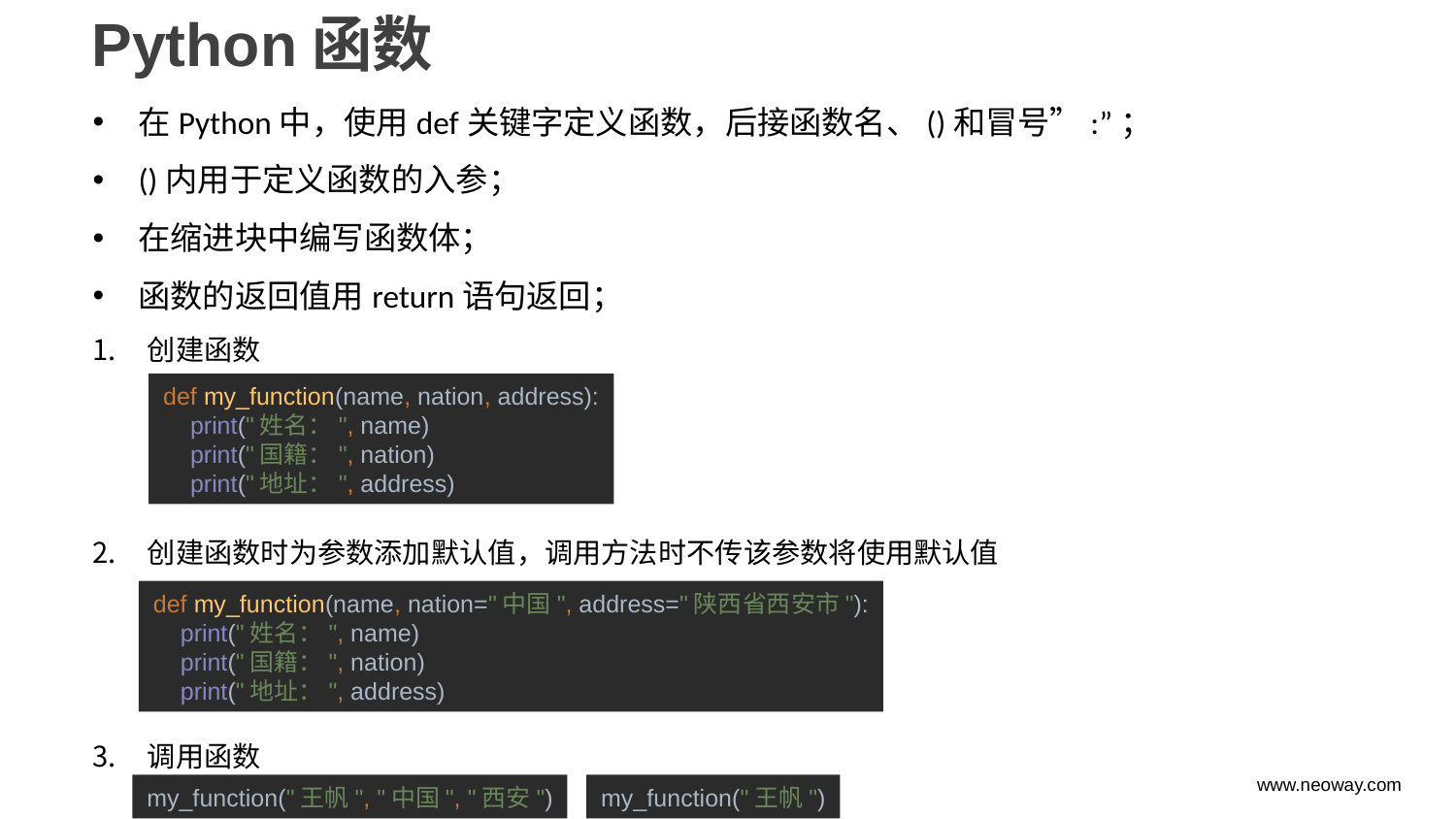

Python函数
在Python中，使用def关键字定义函数，后接函数名、()和冒号”:”；
()内用于定义函数的入参；
在缩进块中编写函数体；
函数的返回值用return语句返回；
创建函数

创建函数时为参数添加默认值，调用方法时不传该参数将使用默认值

调用函数
def my_function(name, nation, address):
    print("姓名：", name)
    print("国籍：", nation)
    print("地址：", address)
def my_function(name, nation="中国", address="陕西省西安市"):
    print("姓名：", name)
    print("国籍：", nation)
    print("地址：", address)
my_function("王帆")
my_function("王帆", "中国", "西安")